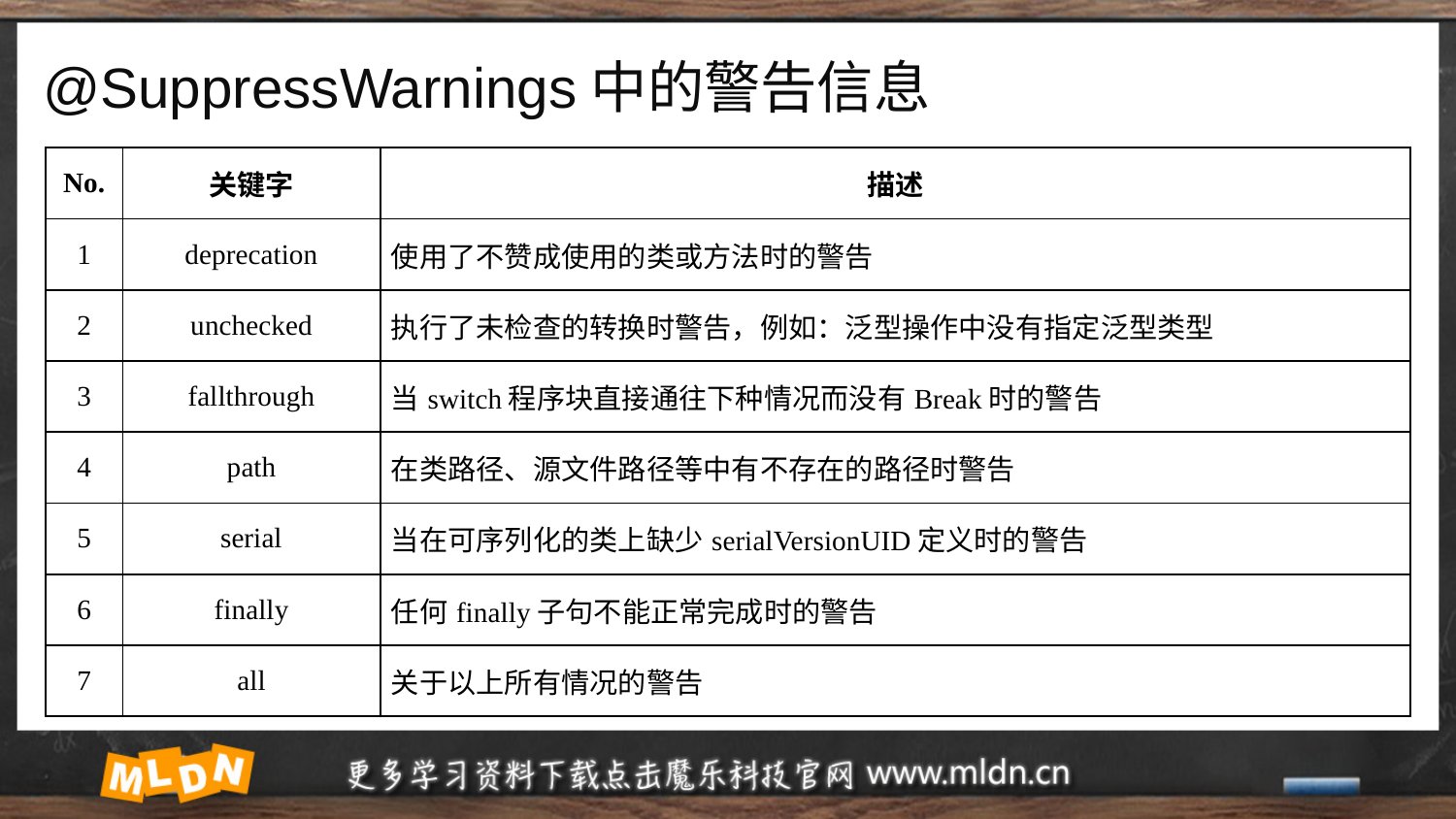

# @SuppressWarnings中的警告信息
| No. | 关键字 | 描述 |
| --- | --- | --- |
| 1 | deprecation | 使用了不赞成使用的类或方法时的警告 |
| 2 | unchecked | 执行了未检查的转换时警告，例如：泛型操作中没有指定泛型类型 |
| 3 | fallthrough | 当switch程序块直接通往下种情况而没有Break时的警告 |
| 4 | path | 在类路径、源文件路径等中有不存在的路径时警告 |
| 5 | serial | 当在可序列化的类上缺少serialVersionUID定义时的警告 |
| 6 | finally | 任何finally子句不能正常完成时的警告 |
| 7 | all | 关于以上所有情况的警告 |